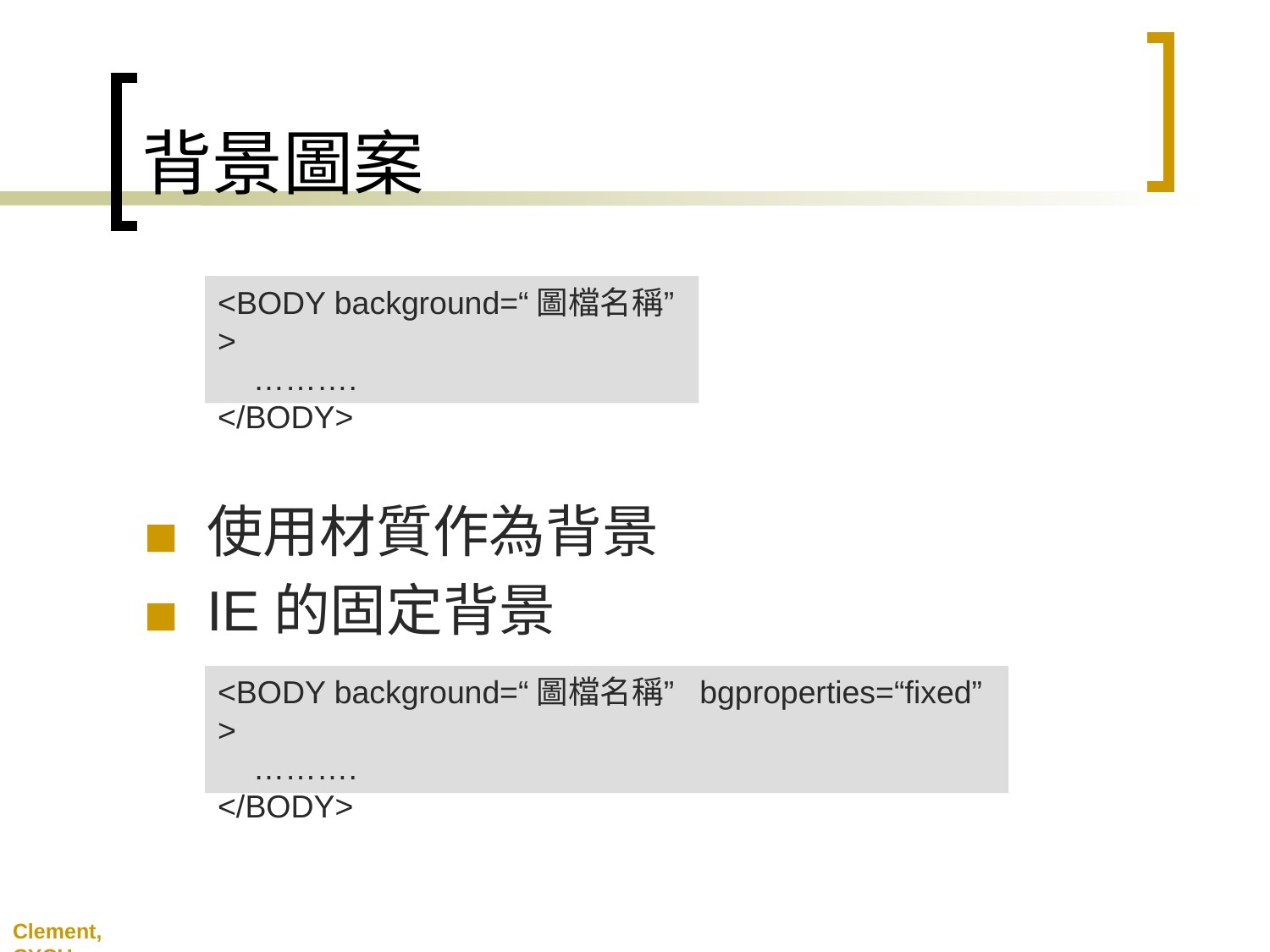

# 背景圖案

使用材質作為背景
IE的固定背景
<BODY background=“圖檔名稱”>
    ……….
</BODY>
<BODY background=“圖檔名稱”  bgproperties=“fixed” >
    ……….
</BODY>